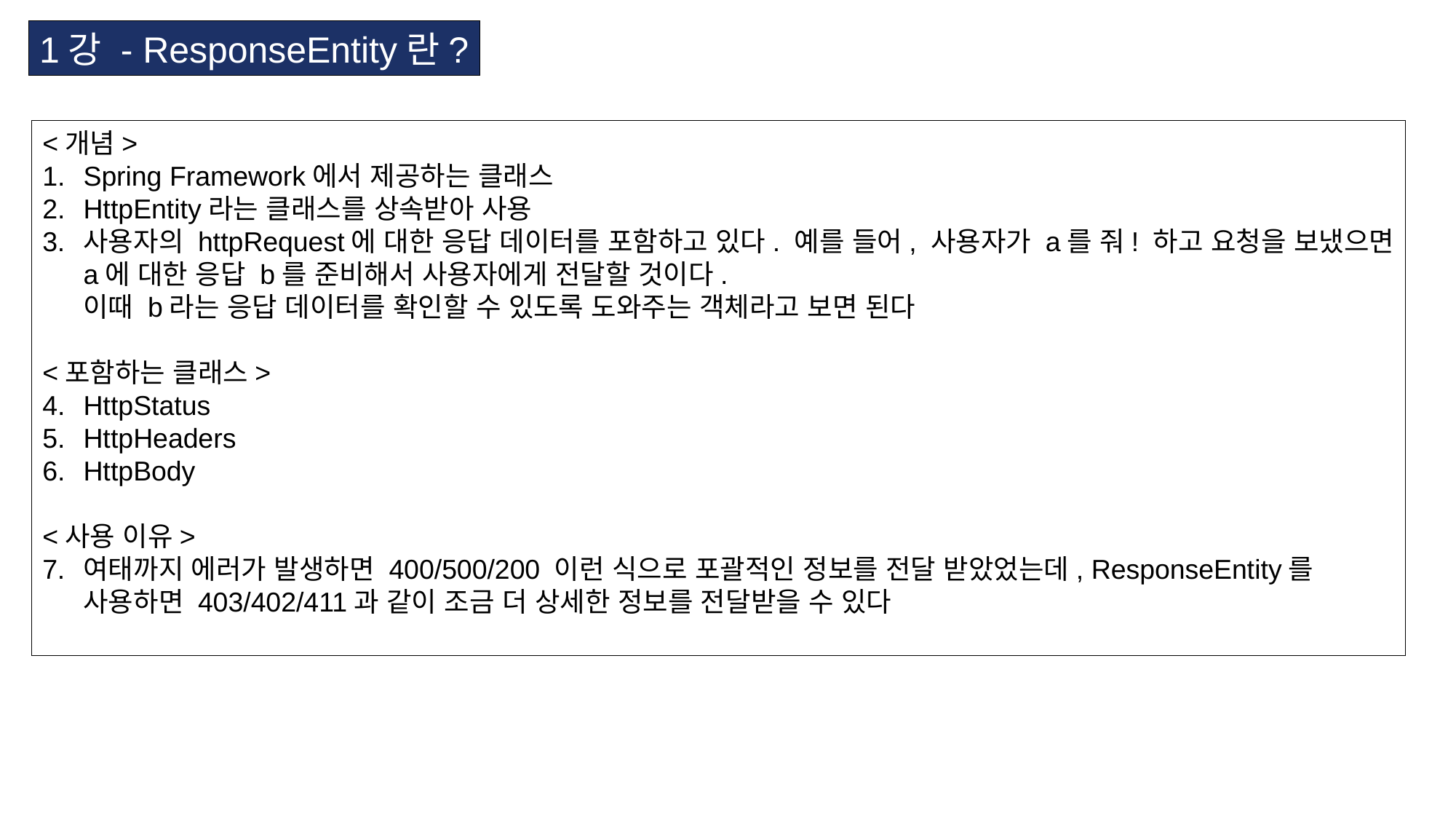

1강 - ResponseEntity란?
<개념>
Spring Framework에서 제공하는 클래스
HttpEntity라는 클래스를 상속받아 사용
사용자의 httpRequest에 대한 응답 데이터를 포함하고 있다. 예를 들어, 사용자가 a를 줘! 하고 요청을 보냈으면
a에 대한 응답 b를 준비해서 사용자에게 전달할 것이다.
이때 b라는 응답 데이터를 확인할 수 있도록 도와주는 객체라고 보면 된다

<포함하는 클래스>
HttpStatus
HttpHeaders
HttpBody

<사용 이유>
여태까지 에러가 발생하면 400/500/200 이런 식으로 포괄적인 정보를 전달 받았었는데, ResponseEntity를
사용하면 403/402/411과 같이 조금 더 상세한 정보를 전달받을 수 있다